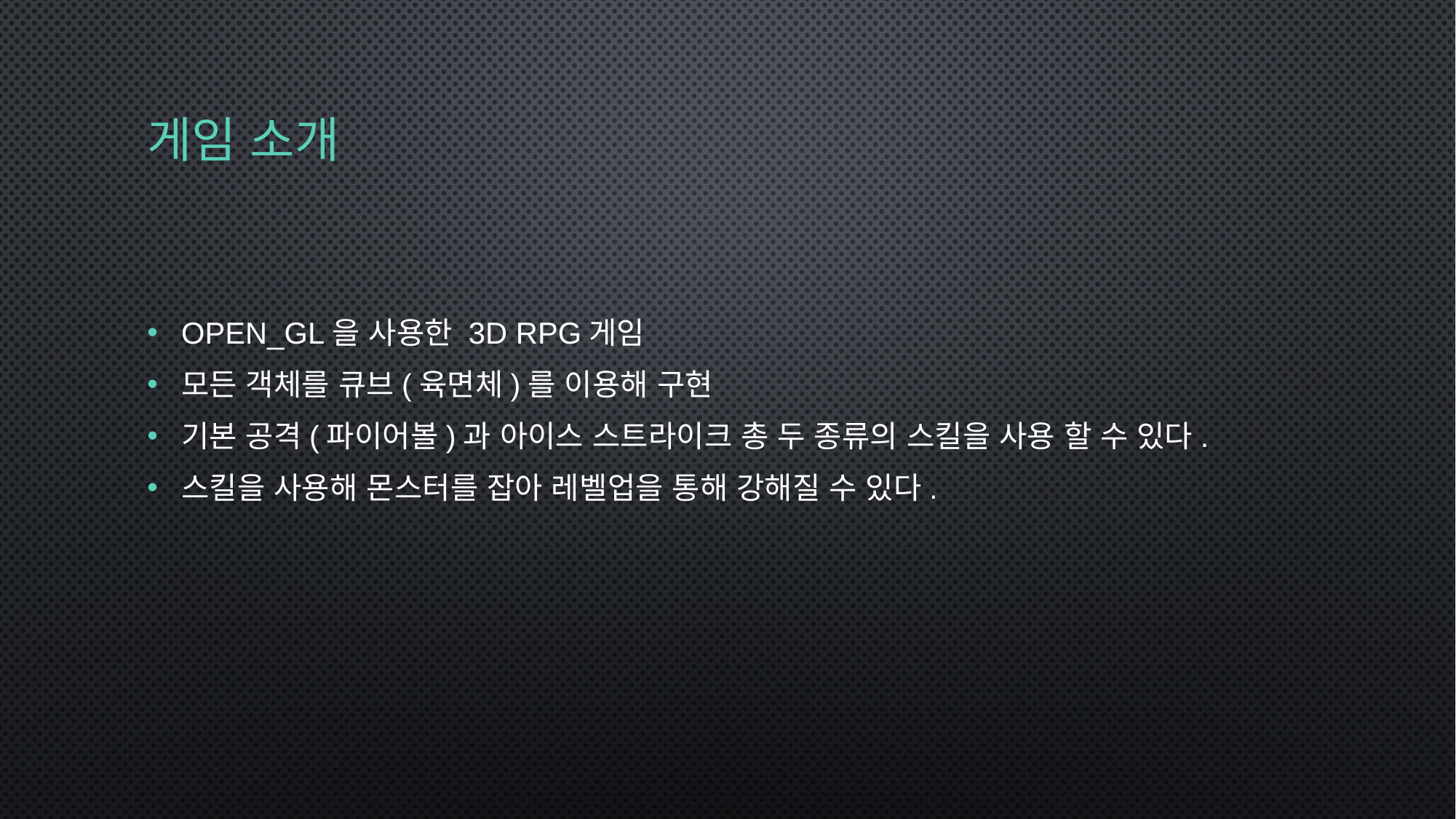

# 게임 소개
Open_GL을 사용한 3D RPG게임
모든 객체를 큐브(육면체)를 이용해 구현
기본 공격(파이어볼)과 아이스 스트라이크 총 두 종류의 스킬을 사용 할 수 있다.
스킬을 사용해 몬스터를 잡아 레벨업을 통해 강해질 수 있다.